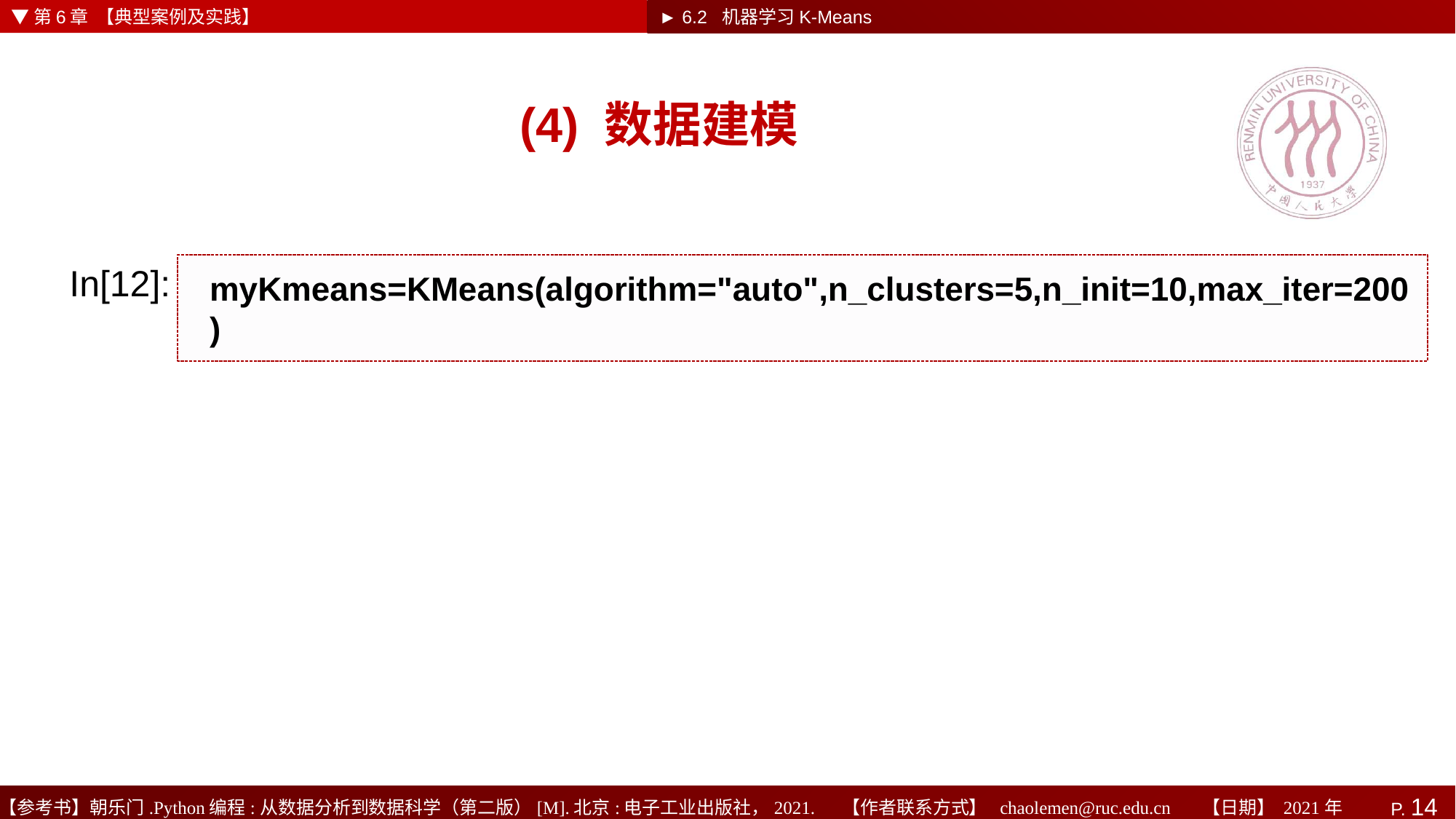

▼第6章  【典型案例及实践】
► 6.2  机器学习K-Means
# (4) 数据建模
In[12]:
myKmeans=KMeans(algorithm="auto",n_clusters=5,n_init=10,max_iter=200)